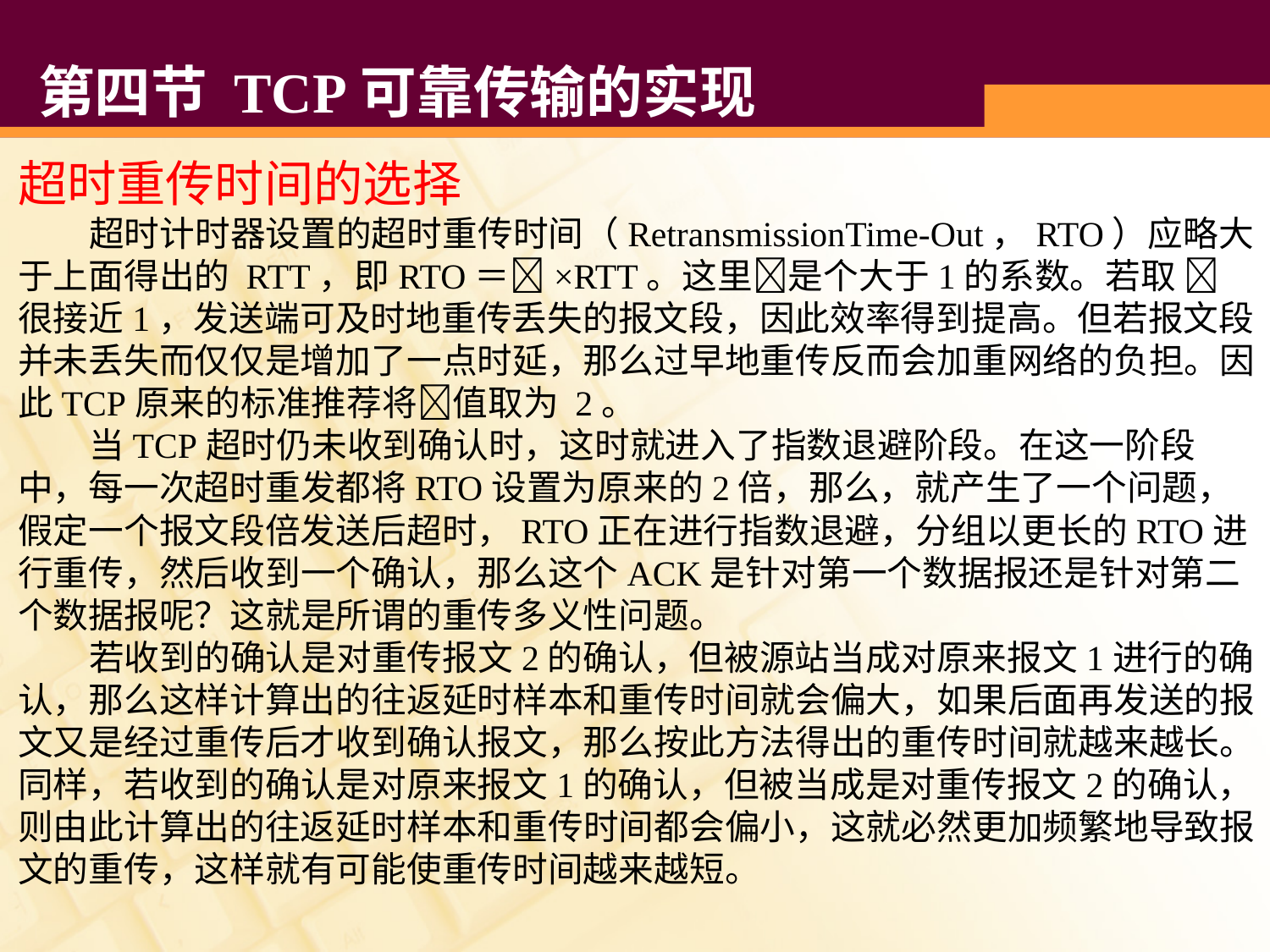

# 第四节 TCP可靠传输的实现
超时重传时间的选择
        超时计时器设置的超时重传时间（RetransmissionTime-Out，RTO）应略大于上面得出的 RTT，即RTO＝β×RTT。这里β是个大于1的系数。若取 β 很接近1，发送端可及时地重传丢失的报文段，因此效率得到提高。但若报文段并未丢失而仅仅是增加了一点时延，那么过早地重传反而会加重网络的负担。因此TCP原来的标准推荐将β值取为 2。
        当TCP超时仍未收到确认时，这时就进入了指数退避阶段。在这一阶段中，每一次超时重发都将RTO设置为原来的2倍，那么，就产生了一个问题，假定一个报文段倍发送后超时，RTO正在进行指数退避，分组以更长的RTO进行重传，然后收到一个确认，那么这个ACK是针对第一个数据报还是针对第二个数据报呢？这就是所谓的重传多义性问题。
        若收到的确认是对重传报文2的确认，但被源站当成对原来报文1进行的确认，那么这样计算出的往返延时样本和重传时间就会偏大，如果后面再发送的报文又是经过重传后才收到确认报文，那么按此方法得出的重传时间就越来越长。同样，若收到的确认是对原来报文1的确认，但被当成是对重传报文2的确认，则由此计算出的往返延时样本和重传时间都会偏小，这就必然更加频繁地导致报文的重传，这样就有可能使重传时间越来越短。